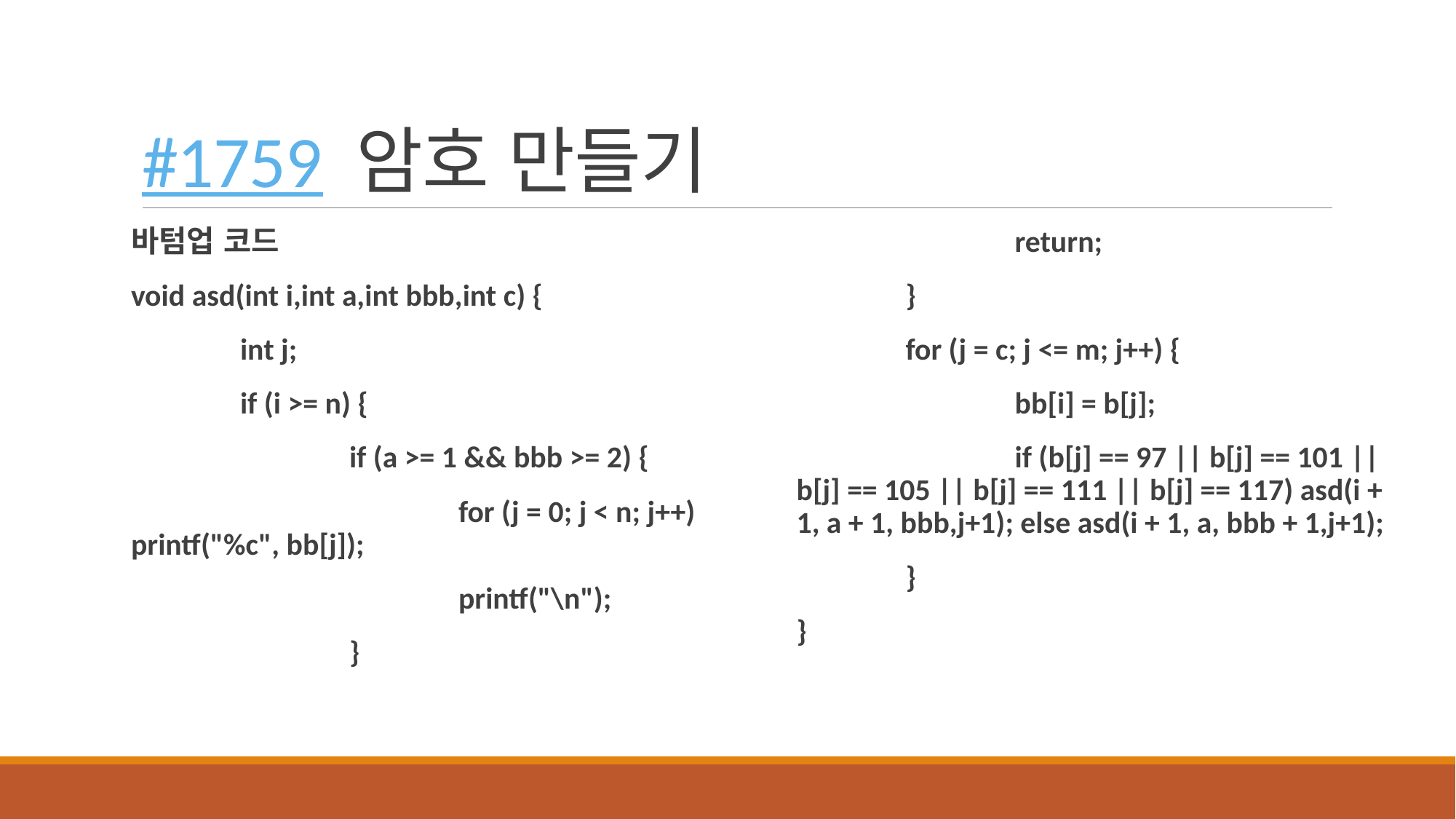

# #1759 암호 만들기
바텀업 코드
void asd(int i,int a,int bbb,int c) {
	int j;
	if (i >= n) {
		if (a >= 1 && bbb >= 2) {
			for (j = 0; j < n; j++) printf("%c", bb[j]);
			printf("\n");
		}
		return;
	}
	for (j = c; j <= m; j++) {
		bb[i] = b[j];
		if (b[j] == 97 || b[j] == 101 || b[j] == 105 || b[j] == 111 || b[j] == 117) asd(i + 1, a + 1, bbb,j+1); else asd(i + 1, a, bbb + 1,j+1);
	}
}